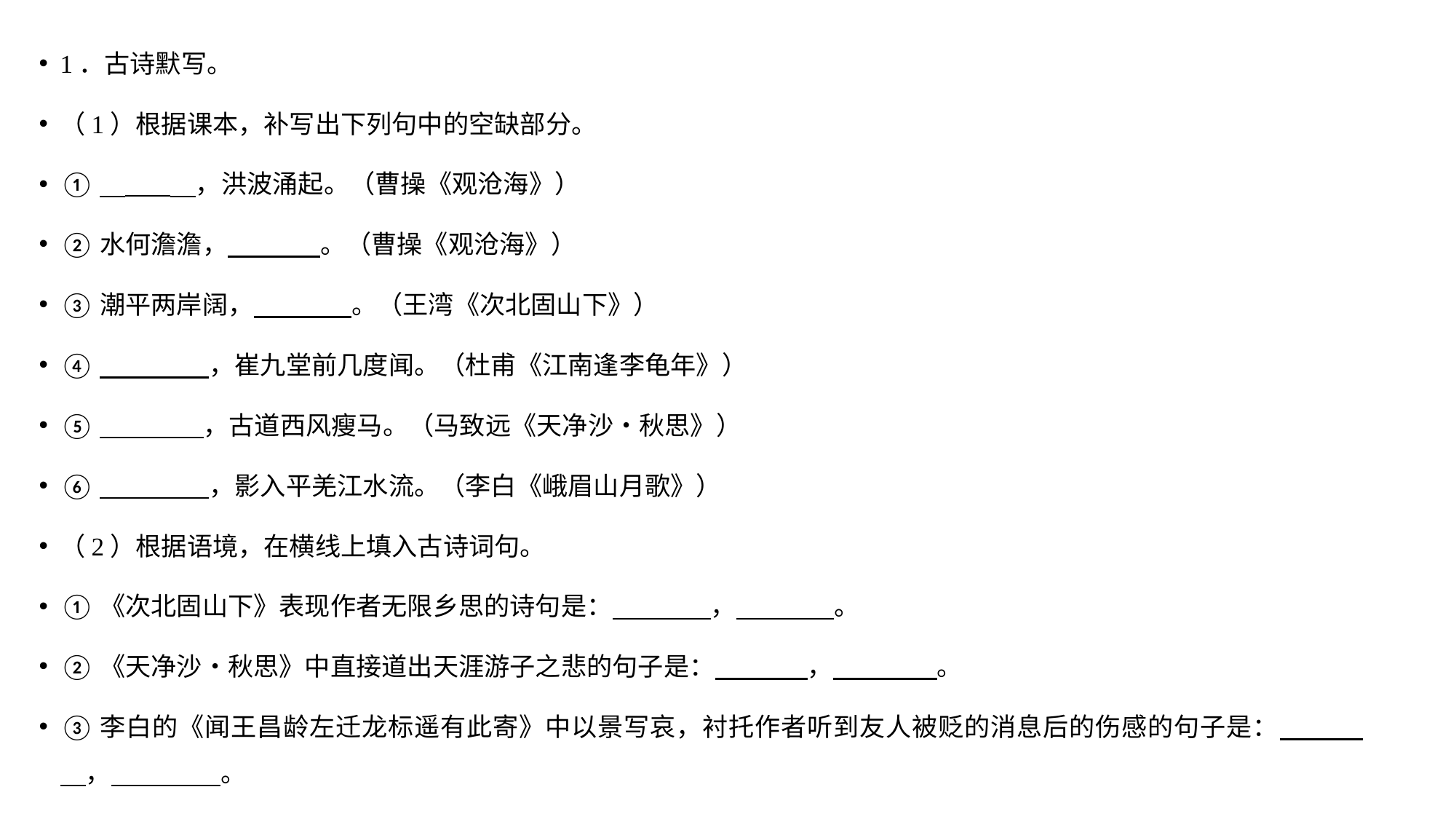

1．古诗默写。
（1）根据课本，补写出下列句中的空缺部分。
①　       　，洪波涌起。（曹操《观沧海》）
②水何澹澹，　       　。（曹操《观沧海》）
③潮平两岸阔，　        　。（王湾《次北固山下》）
④　          　，崔九堂前几度闻。（杜甫《江南逢李龟年》）
⑤　         　，古道西风瘦马。（马致远《天净沙•秋思》）
⑥　          　，影入平羌江水流。（李白《峨眉山月歌》）
（2）根据语境，在横线上填入古诗词句。
①《次北固山下》表现作者无限乡思的诗句是：　        　，　        　。
②《天净沙•秋思》中直接道出天涯游子之悲的句子是：　       　，　         　。
③李白的《闻王昌龄左迁龙标遥有此寄》中以景写哀，衬托作者听到友人被贬的消息后的伤感的句子是：　          　，　          　。